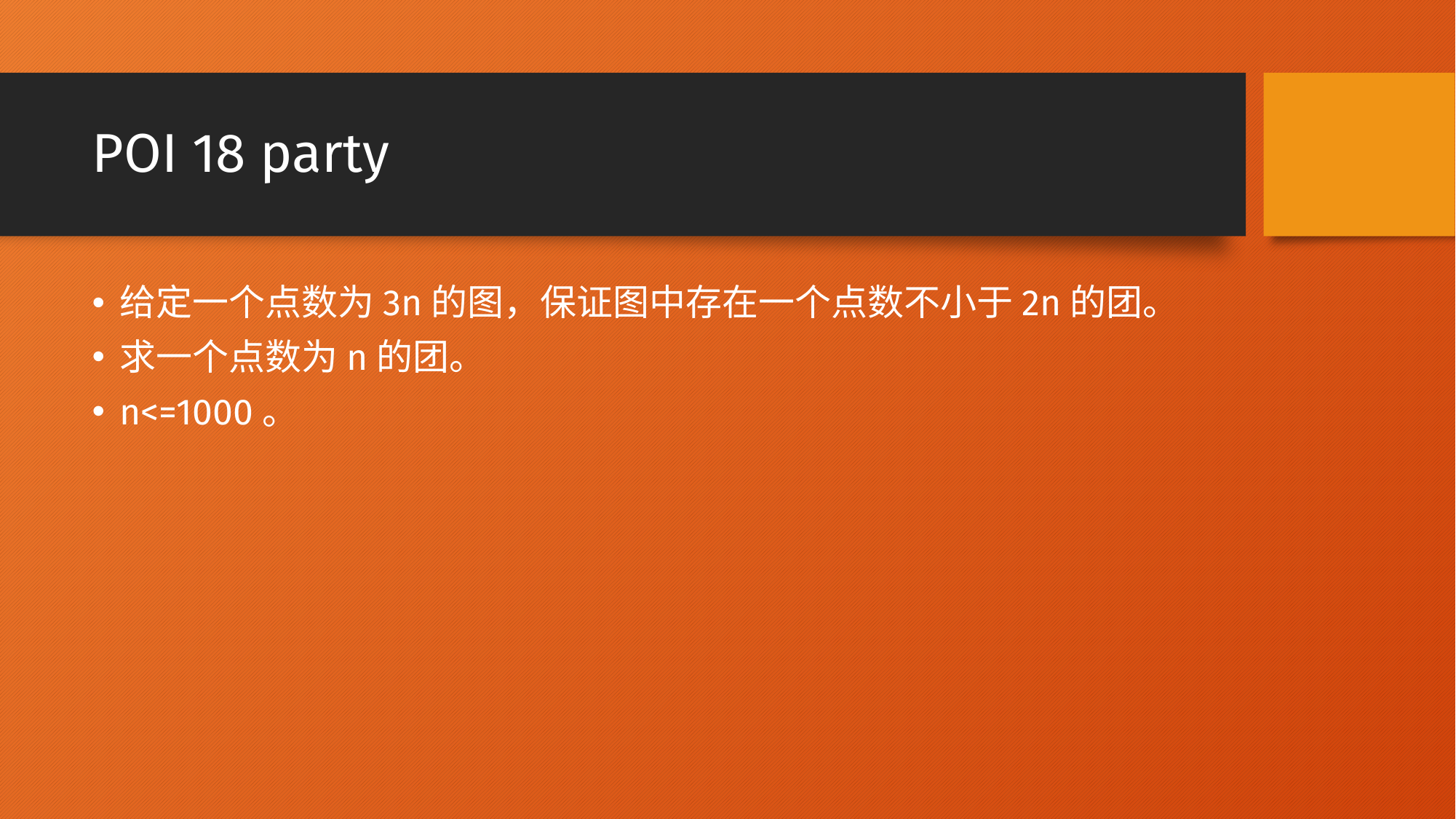

# POI 18 party
给定一个点数为3n的图，保证图中存在一个点数不小于2n的团。
求一个点数为n的团。
n<=1000。